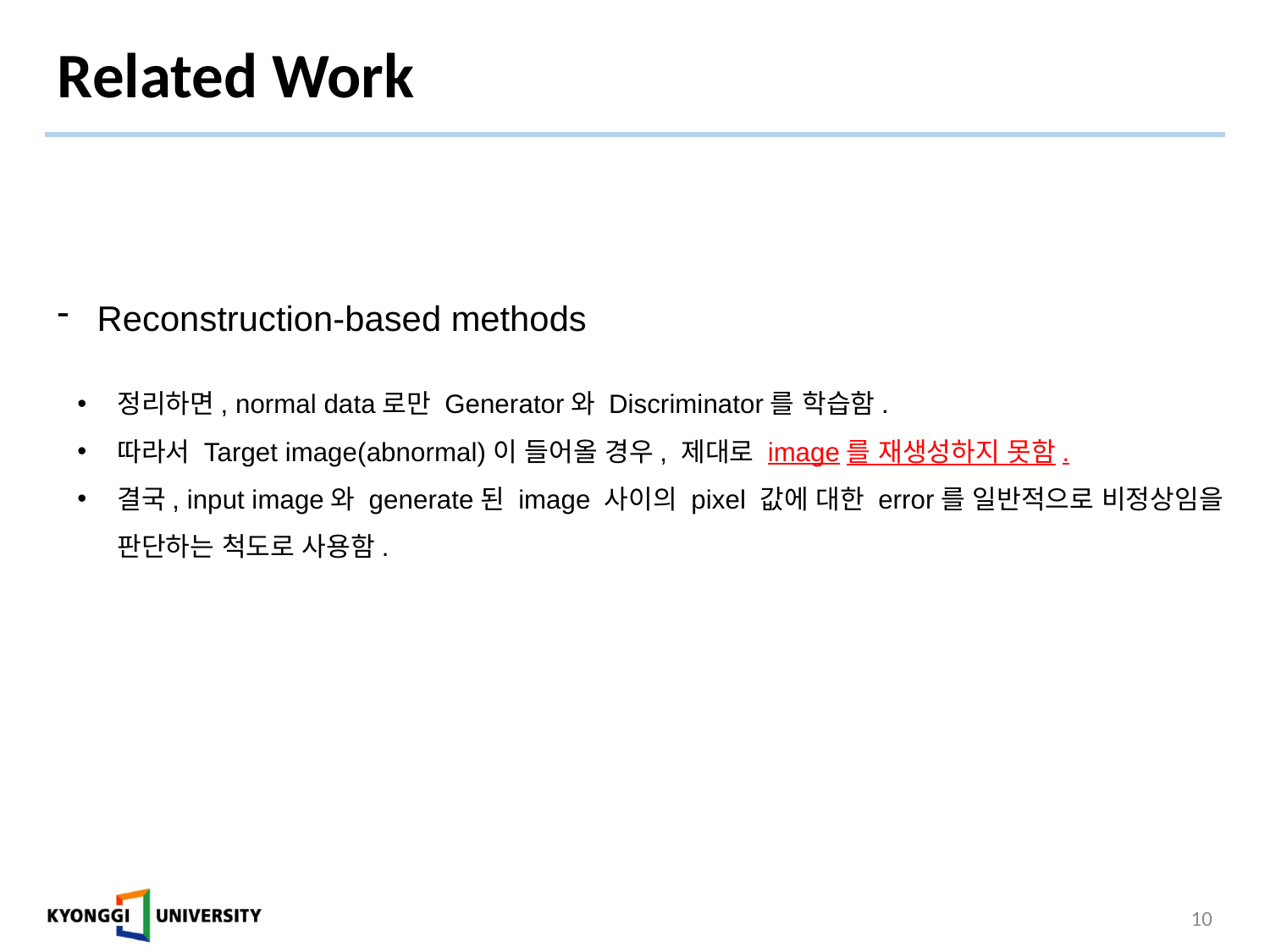

# Related Work
Reconstruction-based methods

정리하면, normal data로만 Generator와 Discriminator를 학습함.
따라서 Target image(abnormal)이 들어올 경우, 제대로 image를 재생성하지 못함.
결국, input image와 generate된 image 사이의 pixel 값에 대한 error를 일반적으로 비정상임을 판단하는 척도로 사용함.

10